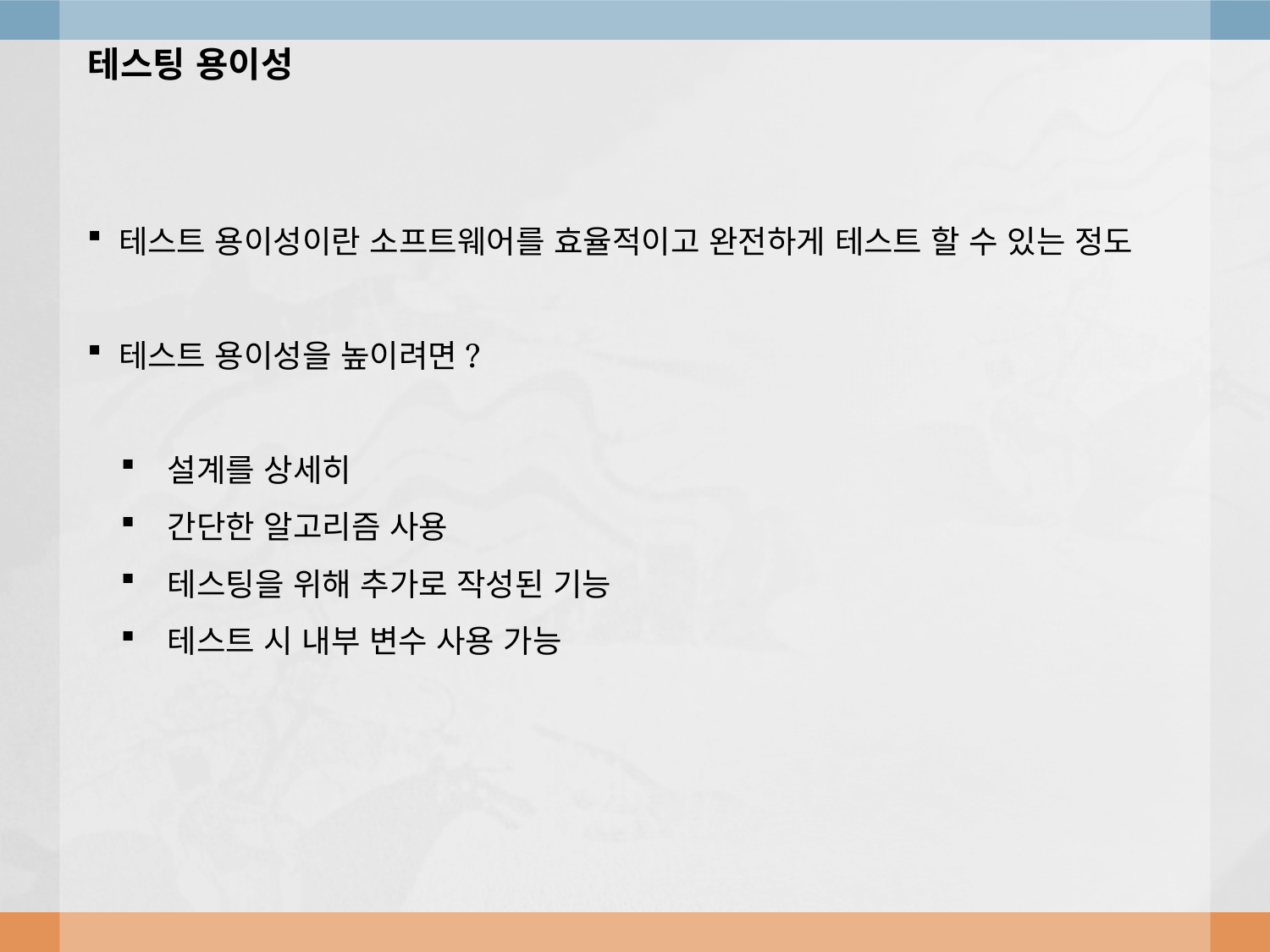

테스팅 용이성
 테스트 용이성이란 소프트웨어를 효율적이고 완전하게 테스트 할 수 있는 정도

 테스트 용이성을 높이려면?

 설계를 상세히
 간단한 알고리즘 사용
 테스팅을 위해 추가로 작성된 기능
 테스트 시 내부 변수 사용 가능